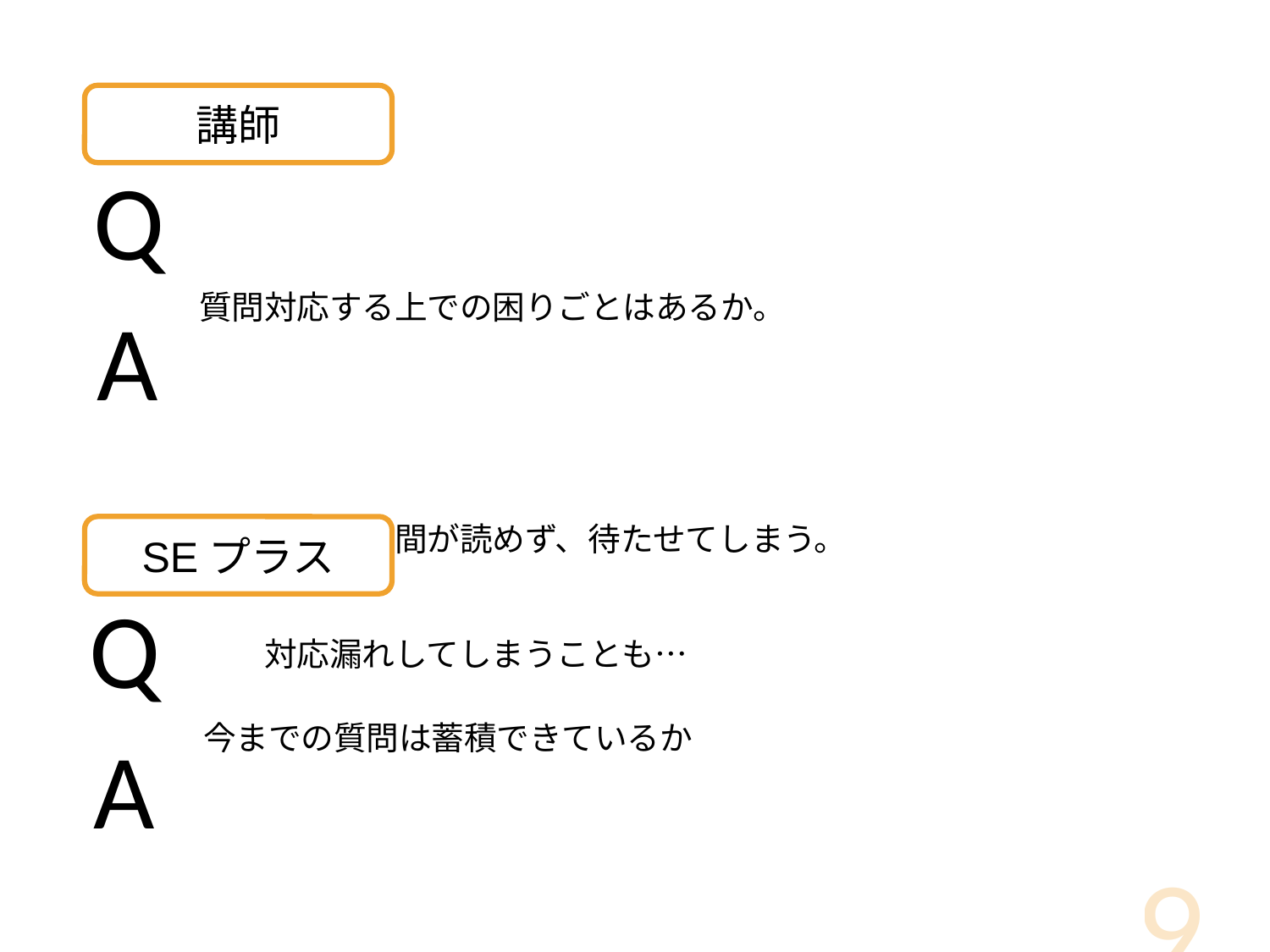

講師
Q
質問対応する上での困りごとはあるか。

質問対応の時間が読めず、待たせてしまう。
　　対応漏れしてしまうことも…
A
SEプラス
Q
今までの質問は蓄積できているか

去年までは蓄積できていない…
A
9